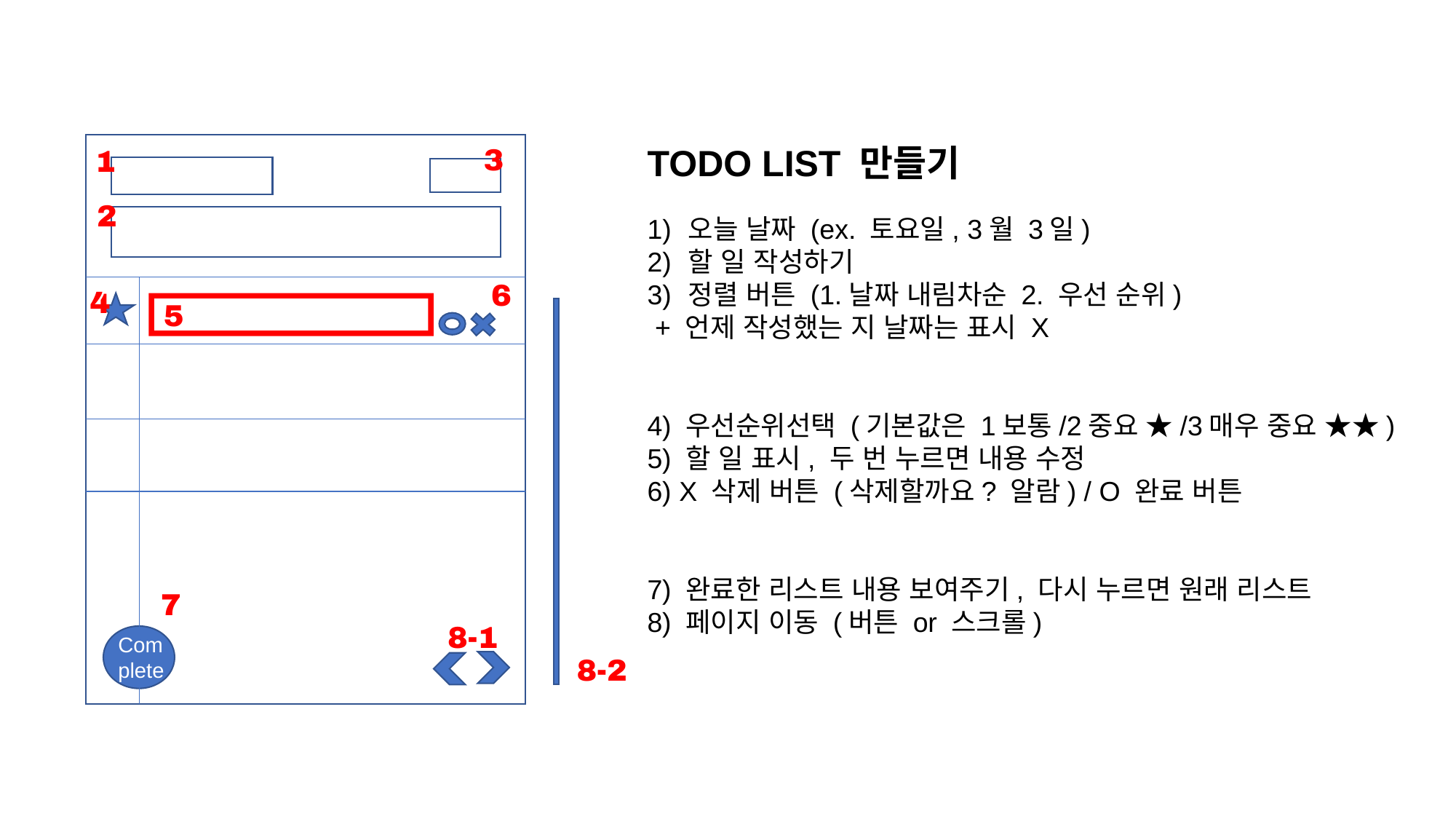

3
1
2
6
4
5
8-1
8-2
TODO LIST 만들기
오늘 날짜 (ex. 토요일, 3월 3일)
할 일 작성하기
정렬 버튼 (1.날짜 내림차순 2. 우선 순위)
 + 언제 작성했는 지 날짜는 표시 X

4) 우선순위선택 (기본값은 1보통/2중요 ★/3매우 중요 ★★)
5) 할 일 표시, 두 번 누르면 내용 수정
6) X 삭제 버튼 (삭제할까요? 알람) / O 완료 버튼

7) 완료한 리스트 내용 보여주기, 다시 누르면 원래 리스트
8) 페이지 이동 (버튼 or 스크롤)

7
Com
plete